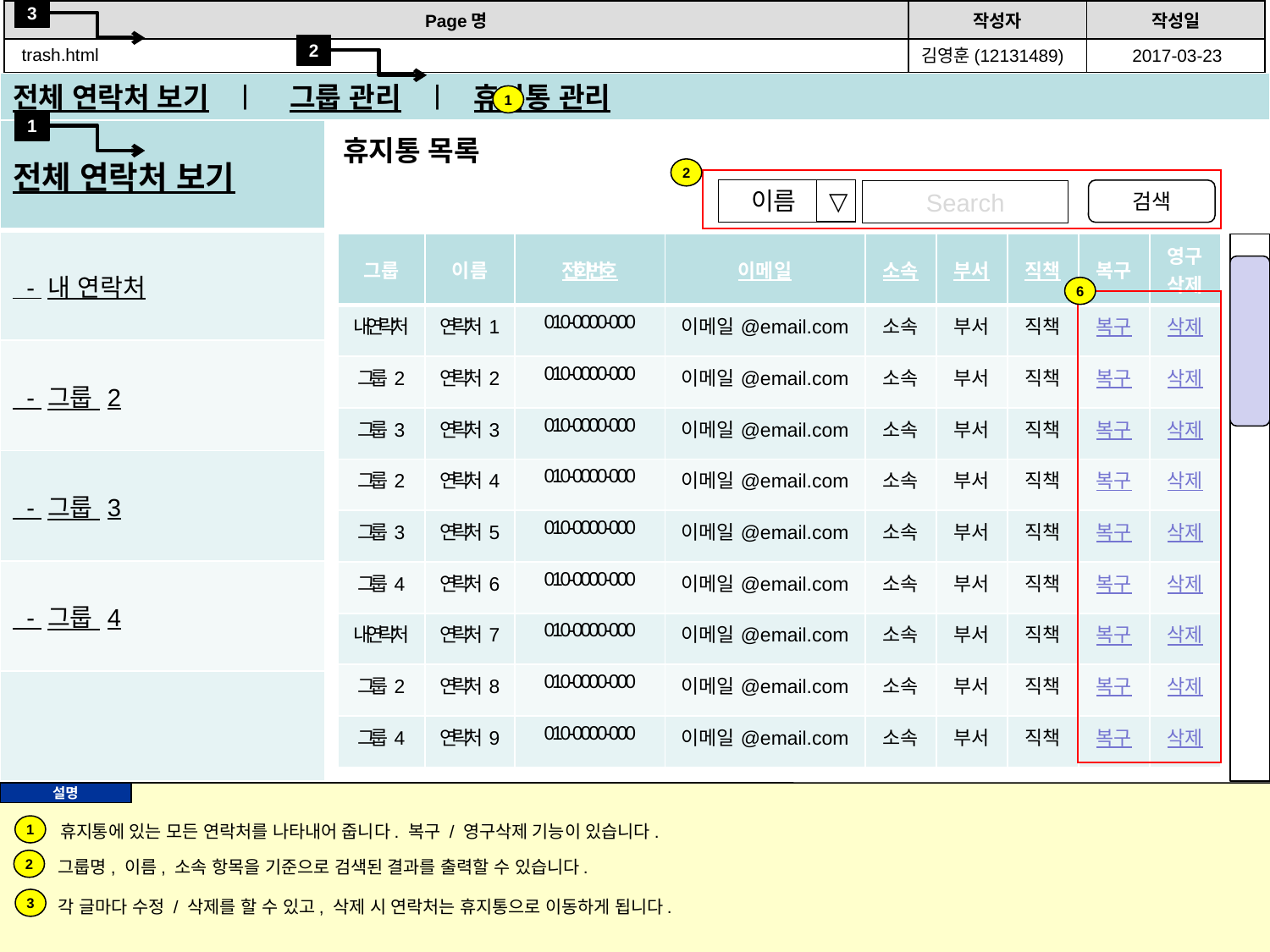

3
2
trash.html
김영훈(12131489)
2017-03-23
전체 연락처 보기   ㅣ    그룹 관리   ㅣ   휴지통 관리
1
1
| 전체 연락처 보기 |
| --- |
| - 내 연락처 |
| - 그룹 2 |
| - 그룹 3 |
| - 그룹 4 |
|  |
휴지통 목록
2

▽
  이름
검색
Search
| 그룹 | 이름 | 전화번호 | 이메일 | 소속 | 부서 | 직책 | 복구 | 영구삭제 |
| --- | --- | --- | --- | --- | --- | --- | --- | --- |
| 내연락처 | 연락처 1 | 010-0000-000 | 이메일@email.com | 소속 | 부서 | 직책 | 복구 | 삭제 |
| 그룹2 | 연락처 2 | 010-0000-000 | 이메일@email.com | 소속 | 부서 | 직책 | 복구 | 삭제 |
| 그룹3 | 연락처 3 | 010-0000-000 | 이메일@email.com | 소속 | 부서 | 직책 | 복구 | 삭제 |
| 그룹2 | 연락처 4 | 010-0000-000 | 이메일@email.com | 소속 | 부서 | 직책 | 복구 | 삭제 |
| 그룹3 | 연락처 5 | 010-0000-000 | 이메일@email.com | 소속 | 부서 | 직책 | 복구 | 삭제 |
| 그룹4 | 연락처 6 | 010-0000-000 | 이메일@email.com | 소속 | 부서 | 직책 | 복구 | 삭제 |
| 내연락처 | 연락처 7 | 010-0000-000 | 이메일@email.com | 소속 | 부서 | 직책 | 복구 | 삭제 |
| 그룹2 | 연락처 8 | 010-0000-000 | 이메일@email.com | 소속 | 부서 | 직책 | 복구 | 삭제 |
| 그룹4 | 연락처 9 | 010-0000-000 | 이메일@email.com | 소속 | 부서 | 직책 | 복구 | 삭제 |

6

휴지통에 있는 모든 연락처를 나타내어 줍니다. 복구 / 영구삭제 기능이 있습니다.
1
그룹명, 이름, 소속 항목을 기준으로 검색된 결과를 출력할 수 있습니다.
2
3
각 글마다 수정 / 삭제를 할 수 있고, 삭제 시 연락처는 휴지통으로 이동하게 됩니다.